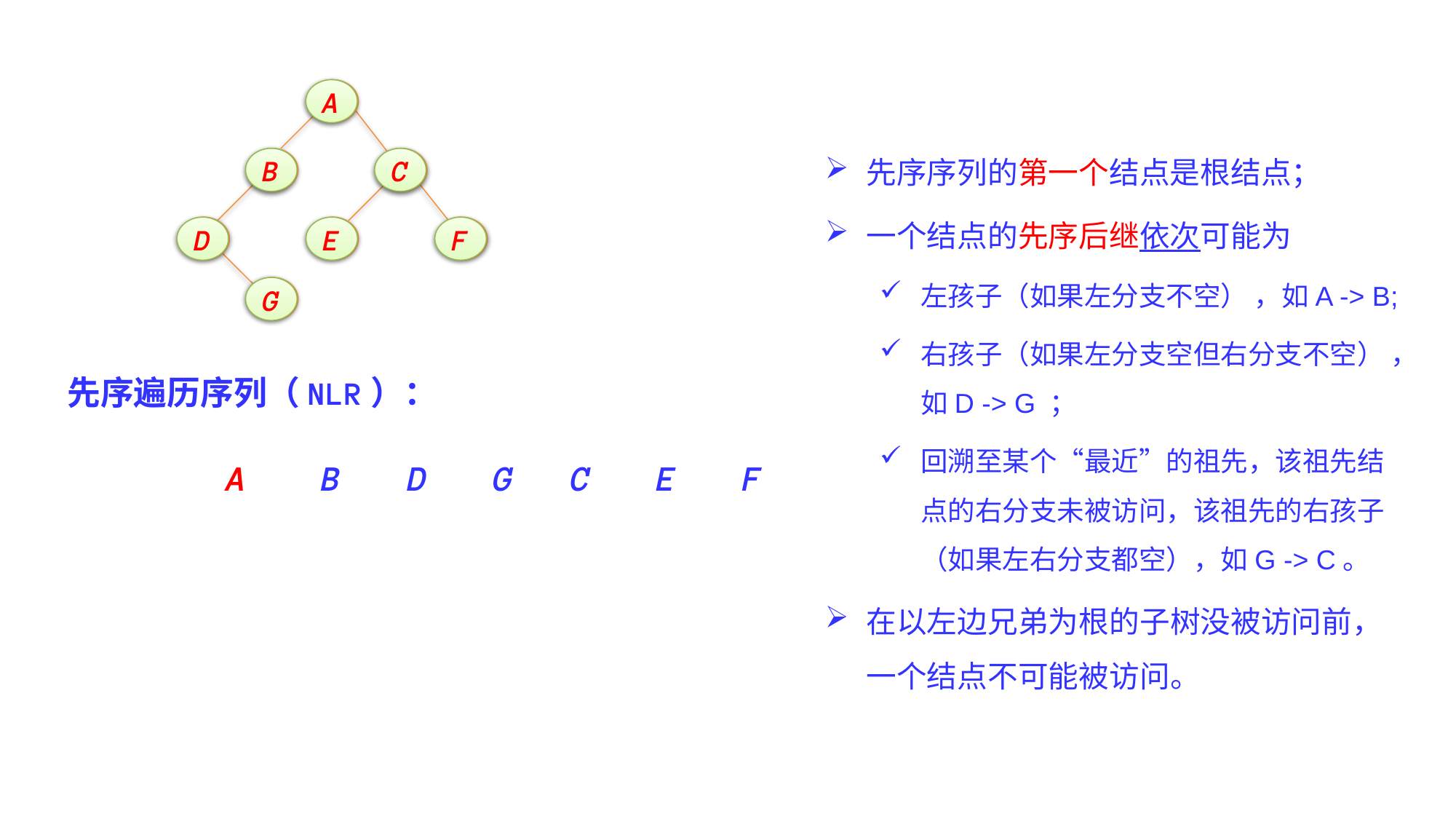

A
A
A

先序序列的第一个结点是根结点；
一个结点的先序后继依次可能为
左孩子（如果左分支不空） ，如A -> B;
右孩子（如果左分支空但右分支不空） ，如D -> G ；
回溯至某个“最近”的祖先，该祖先结点的右分支未被访问，该祖先的右孩子（如果左右分支都空），如G -> C。
在以左边兄弟为根的子树没被访问前，一个结点不可能被访问。
B
B
C
C
B
C

D
E
F
D
D
E
E
F
F

G
G
G
先序遍历序列（NLR）：